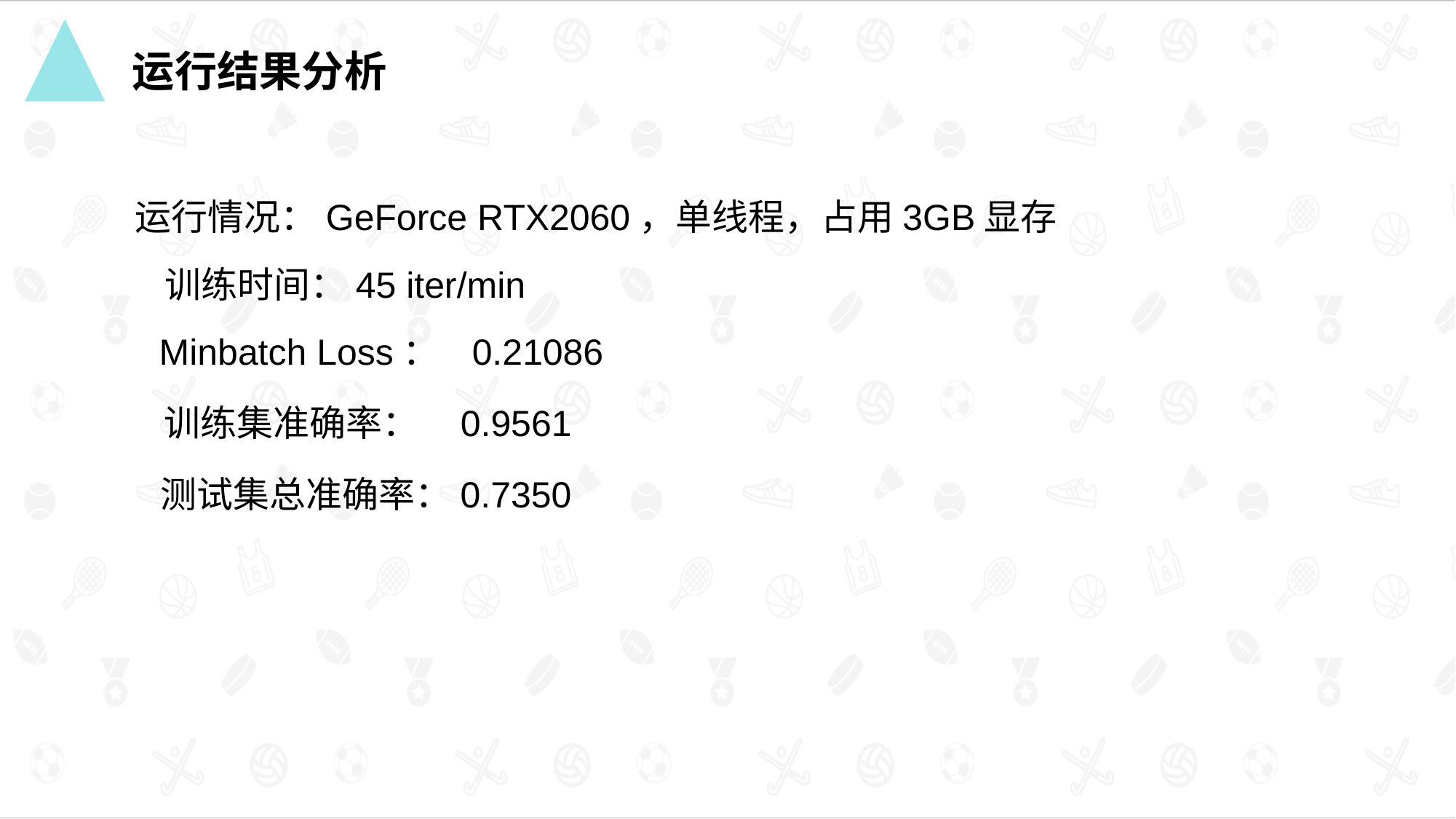

运行结果分析
运行情况：GeForce RTX2060，单线程，占用3GB显存
训练时间：45 iter/min
Minbatch Loss：   0.21086
训练集准确率：    0.9561
测试集总准确率：0.7350